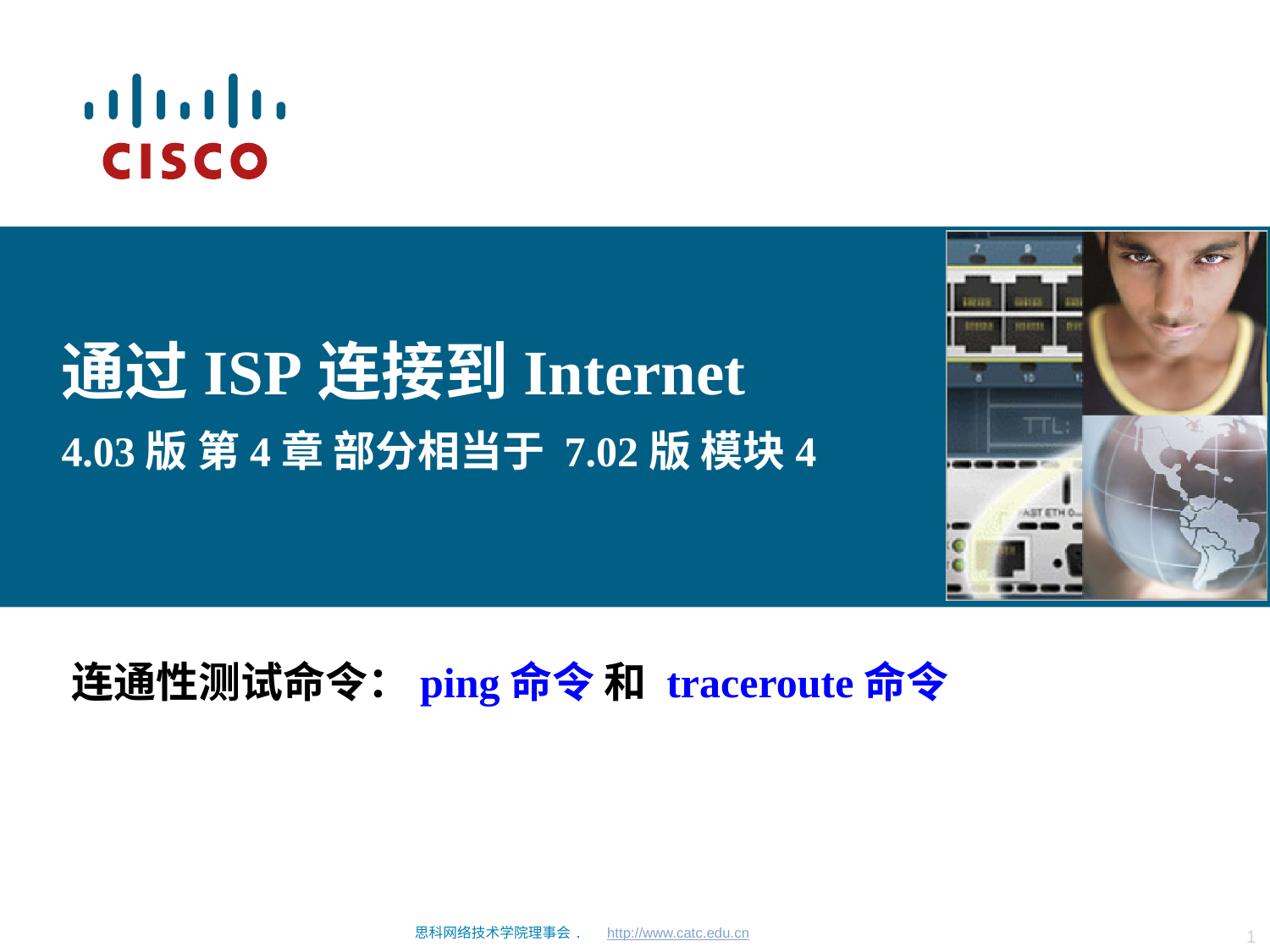

# 通过ISP连接到Internet
4.03版 第4章 部分相当于 7.02版 模块4
连通性测试命令：ping命令 和 traceroute命令